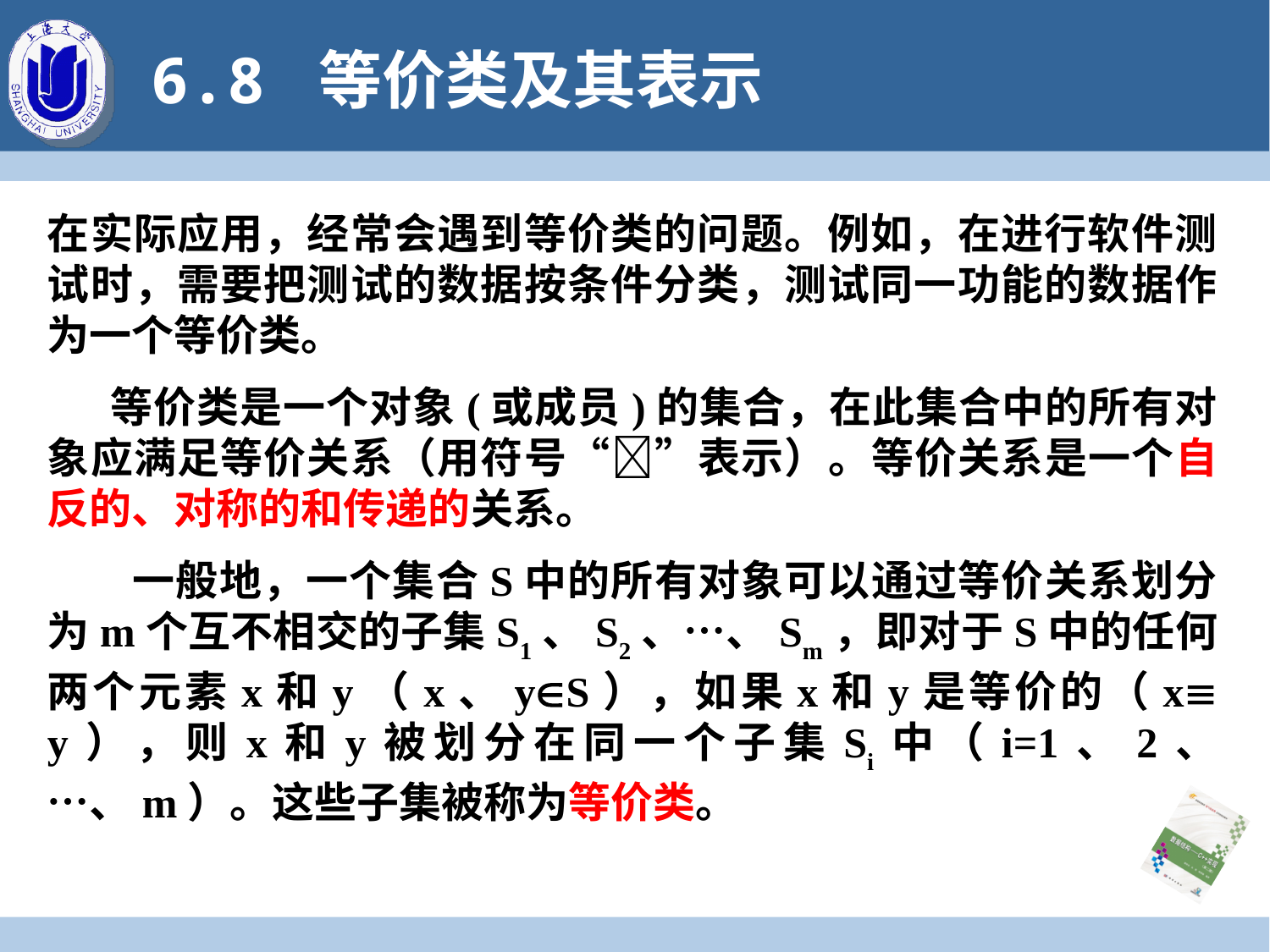

# 6.8 等价类及其表示
在实际应用，经常会遇到等价类的问题。例如，在进行软件测试时，需要把测试的数据按条件分类，测试同一功能的数据作为一个等价类。
     等价类是一个对象(或成员)的集合，在此集合中的所有对象应满足等价关系（用符号“≡”表示）。等价关系是一个自反的、对称的和传递的关系。
       一般地，一个集合S中的所有对象可以通过等价关系划分为m个互不相交的子集S1、S2、…、Sm，即对于S中的任何两个元素x和y（x、y∈S），如果x和y是等价的（x≡y），则x和y被划分在同一个子集Si中（i=1、2、…、m）。这些子集被称为等价类。